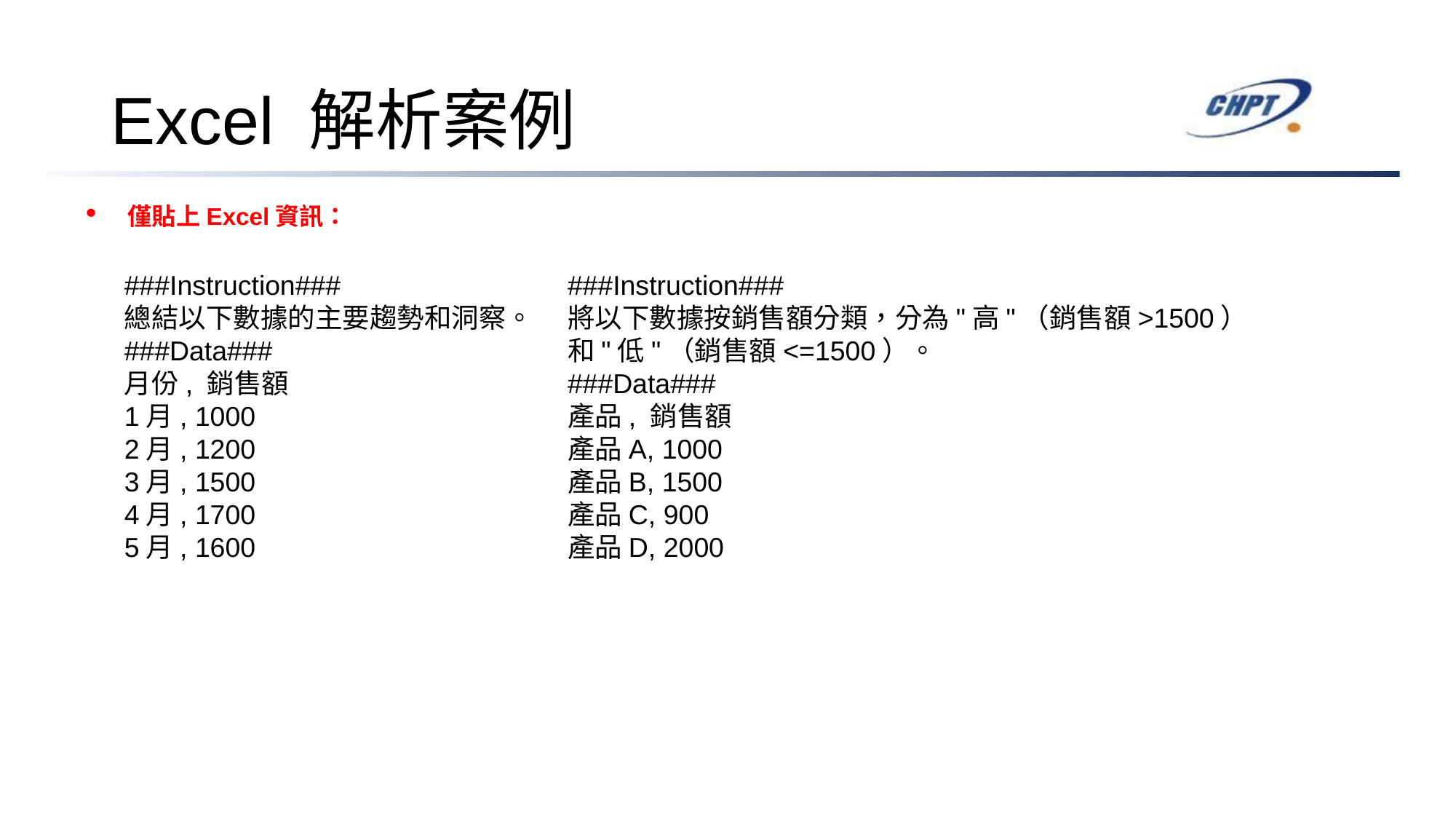

# Excel 解析案例

僅貼上Excel資訊：
###Instruction###
總結以下數據的主要趨勢和洞察。
###Data###
月份, 銷售額
1月, 1000
2月, 1200
3月, 1500
4月, 1700
5月, 1600
###Instruction###
將以下數據按銷售額分類，分為"高"（銷售額>1500）和"低"（銷售額<=1500）。
###Data###
產品, 銷售額
產品A, 1000
產品B, 1500
產品C, 900
產品D, 2000